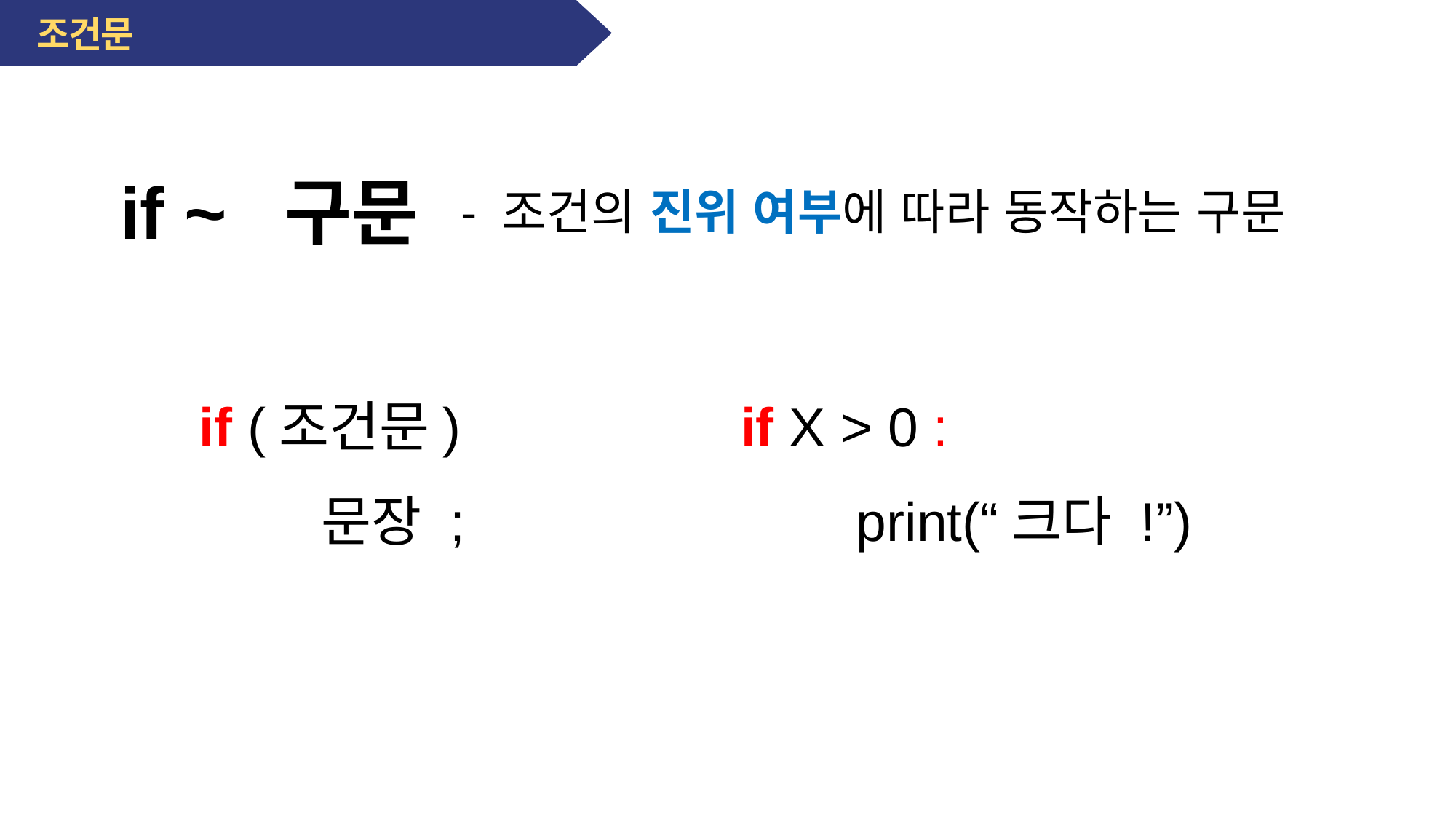

조건문
if ~  구문
- 조건의 진위 여부에 따라 동작하는 구문
if (조건문)
	문장 ;
if X > 0 :
	print(“크다 !”)